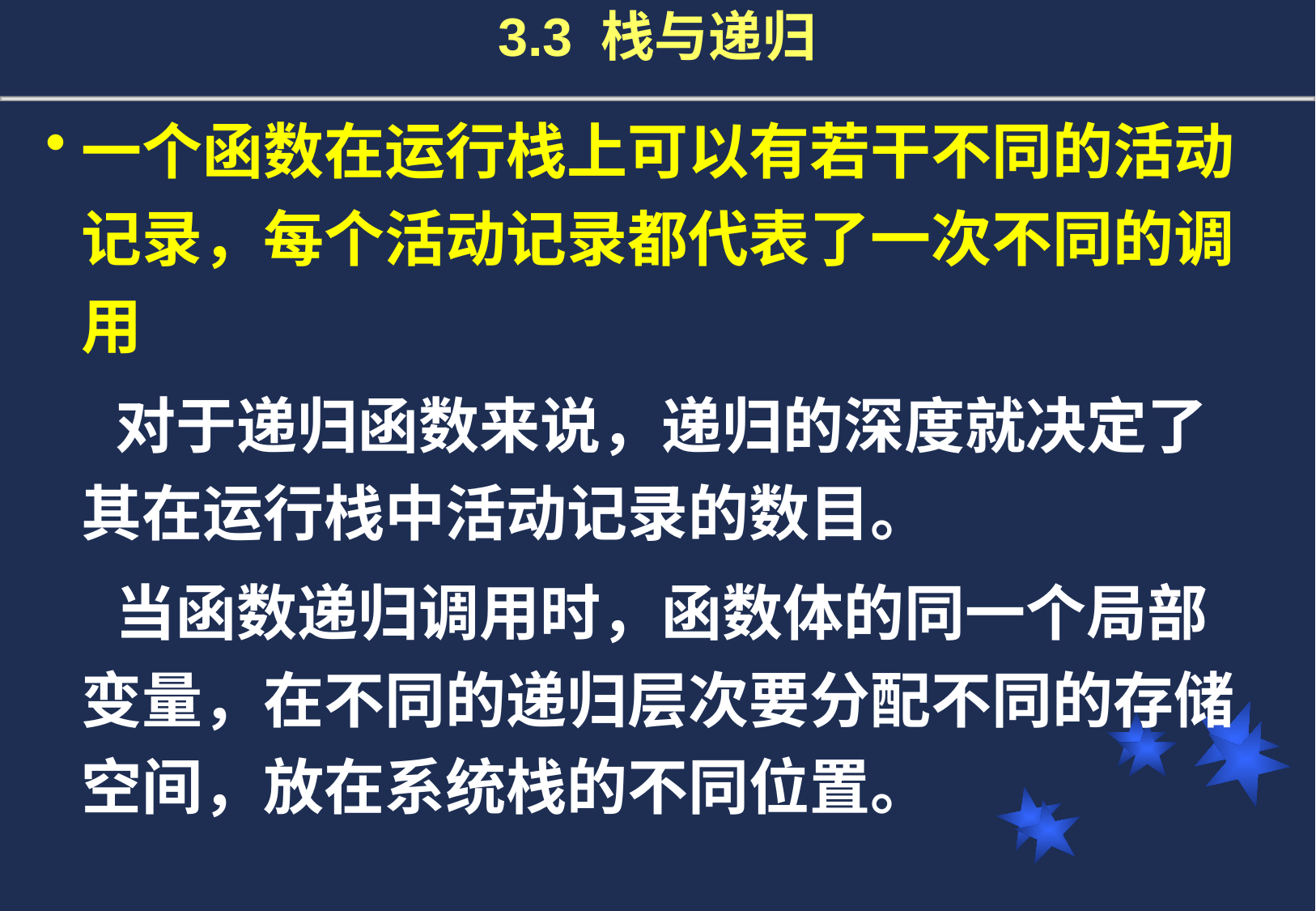

# 3.3 栈与递归
一个函数在运行栈上可以有若干不同的活动记录，每个活动记录都代表了一次不同的调用
    对于递归函数来说，递归的深度就决定了其在运行栈中活动记录的数目。
    当函数递归调用时，函数体的同一个局部变量，在不同的递归层次要分配不同的存储空间，放在系统栈的不同位置。